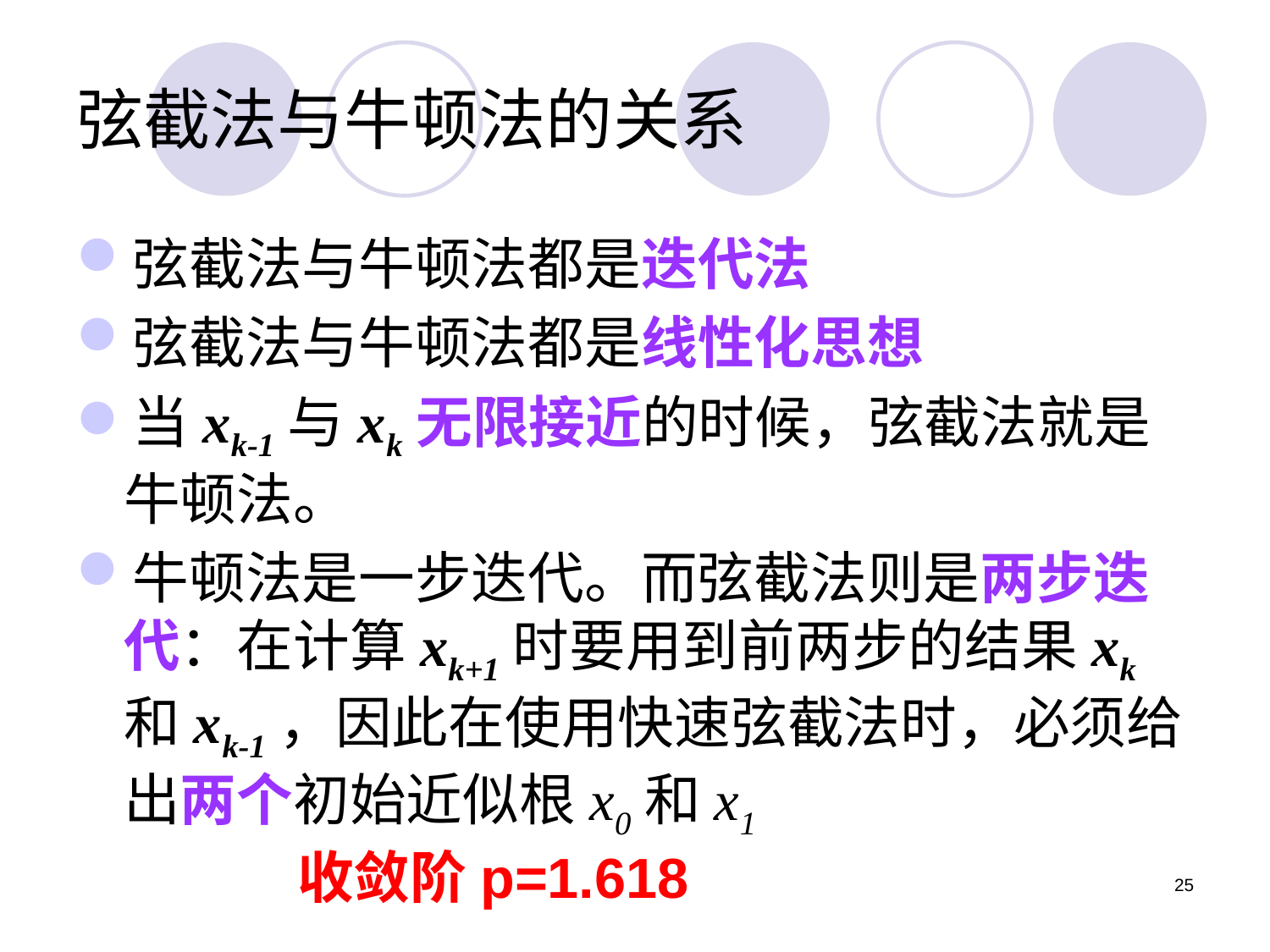

# 弦截法与牛顿法的关系
弦截法与牛顿法都是迭代法
弦截法与牛顿法都是线性化思想
当xk-1与xk无限接近的时候，弦截法就是牛顿法。
牛顿法是一步迭代。而弦截法则是两步迭代：在计算xk+1时要用到前两步的结果xk和xk-1，因此在使用快速弦截法时，必须给出两个初始近似根x0和x1
收敛阶p=1.618
25